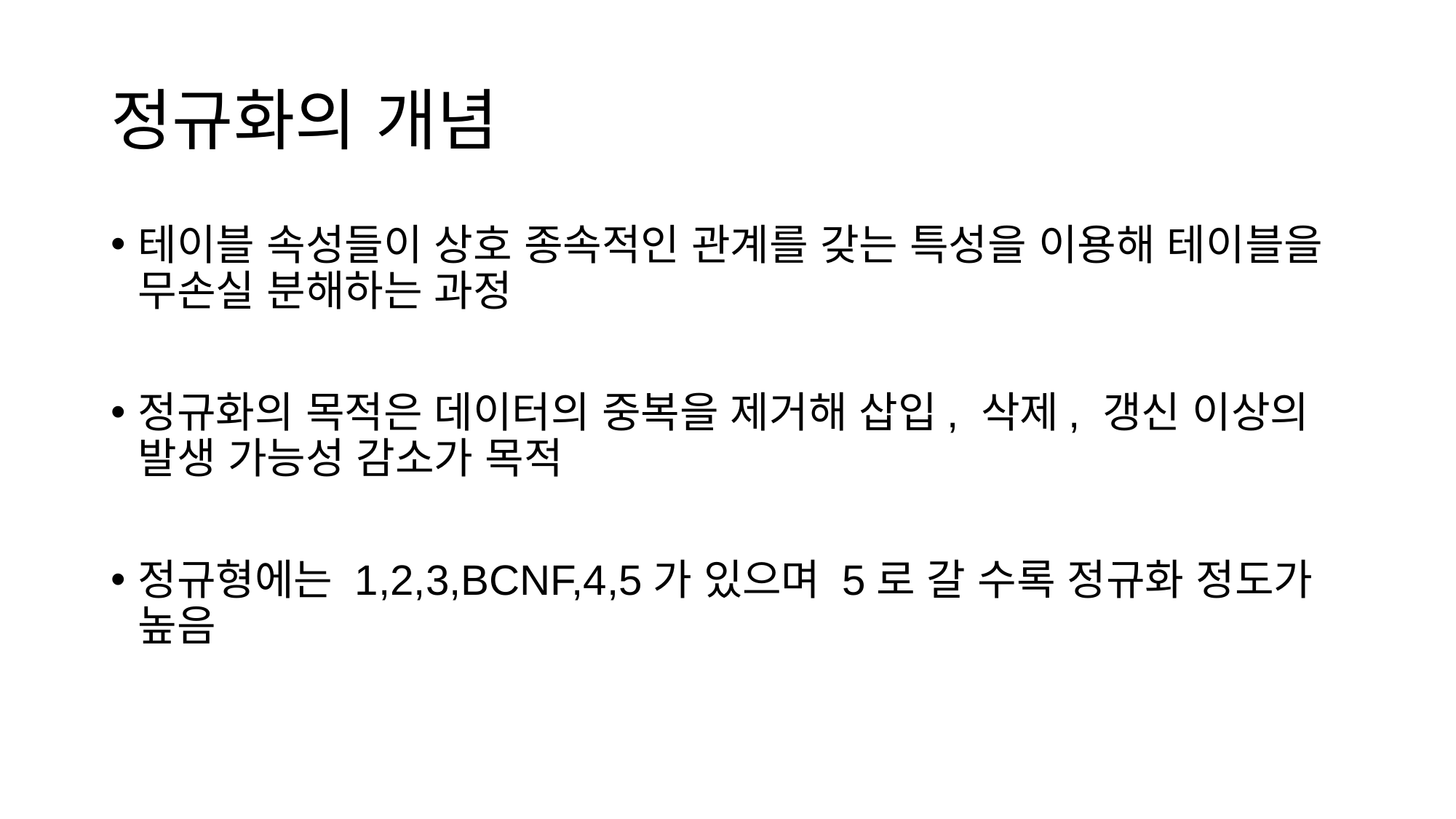

# 정규화의 개념
테이블 속성들이 상호 종속적인 관계를 갖는 특성을 이용해 테이블을 무손실 분해하는 과정

정규화의 목적은 데이터의 중복을 제거해 삽입, 삭제, 갱신 이상의 발생 가능성 감소가 목적

정규형에는 1,2,3,BCNF,4,5가 있으며 5로 갈 수록 정규화 정도가 높음